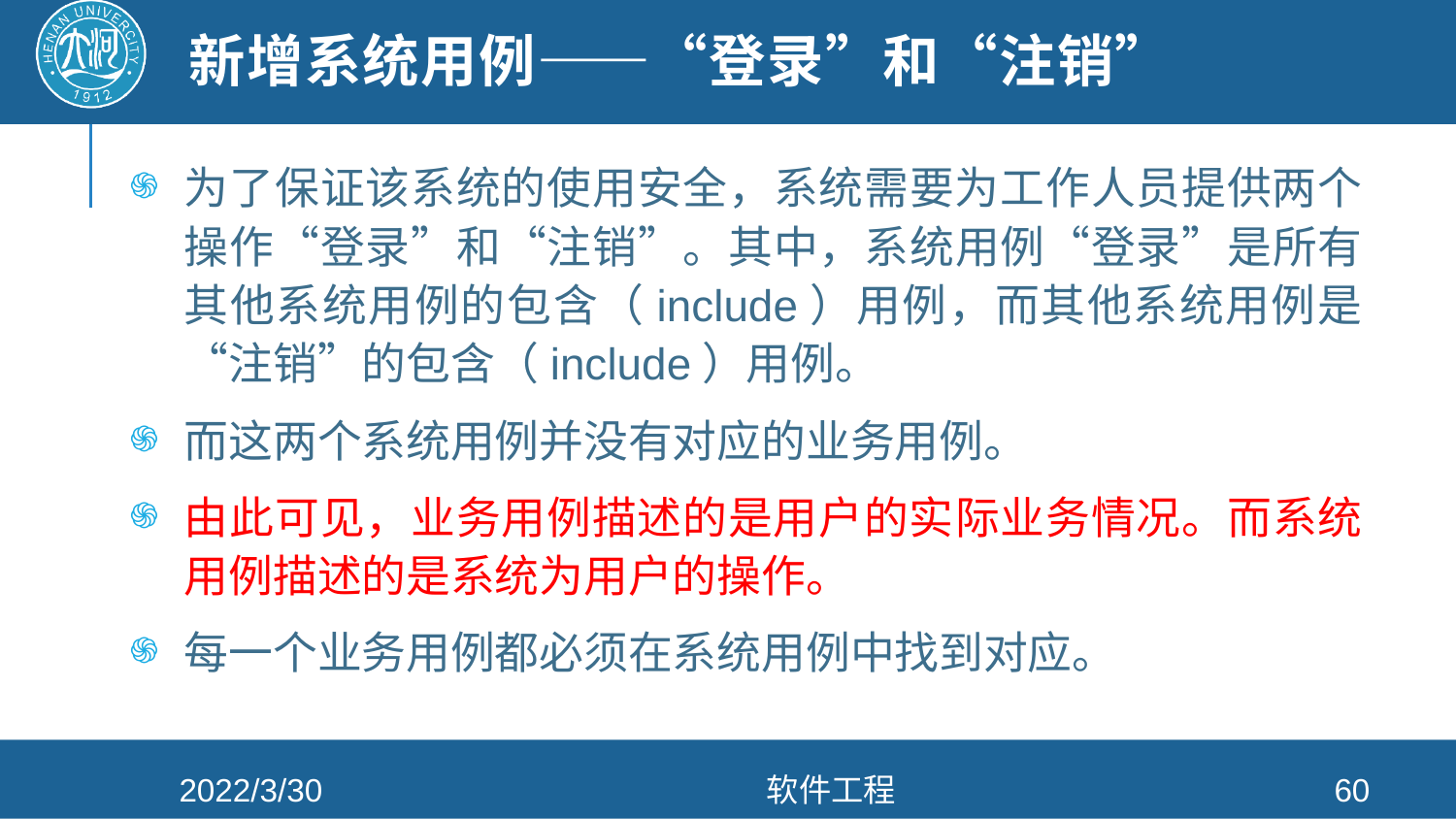

# 新增系统用例——“登录”和“注销”
为了保证该系统的使用安全，系统需要为工作人员提供两个操作“登录”和“注销”。其中，系统用例“登录”是所有其他系统用例的包含（include）用例，而其他系统用例是“注销”的包含（include）用例。
而这两个系统用例并没有对应的业务用例。
由此可见，业务用例描述的是用户的实际业务情况。而系统用例描述的是系统为用户的操作。
每一个业务用例都必须在系统用例中找到对应。
2022/3/30
软件工程
60